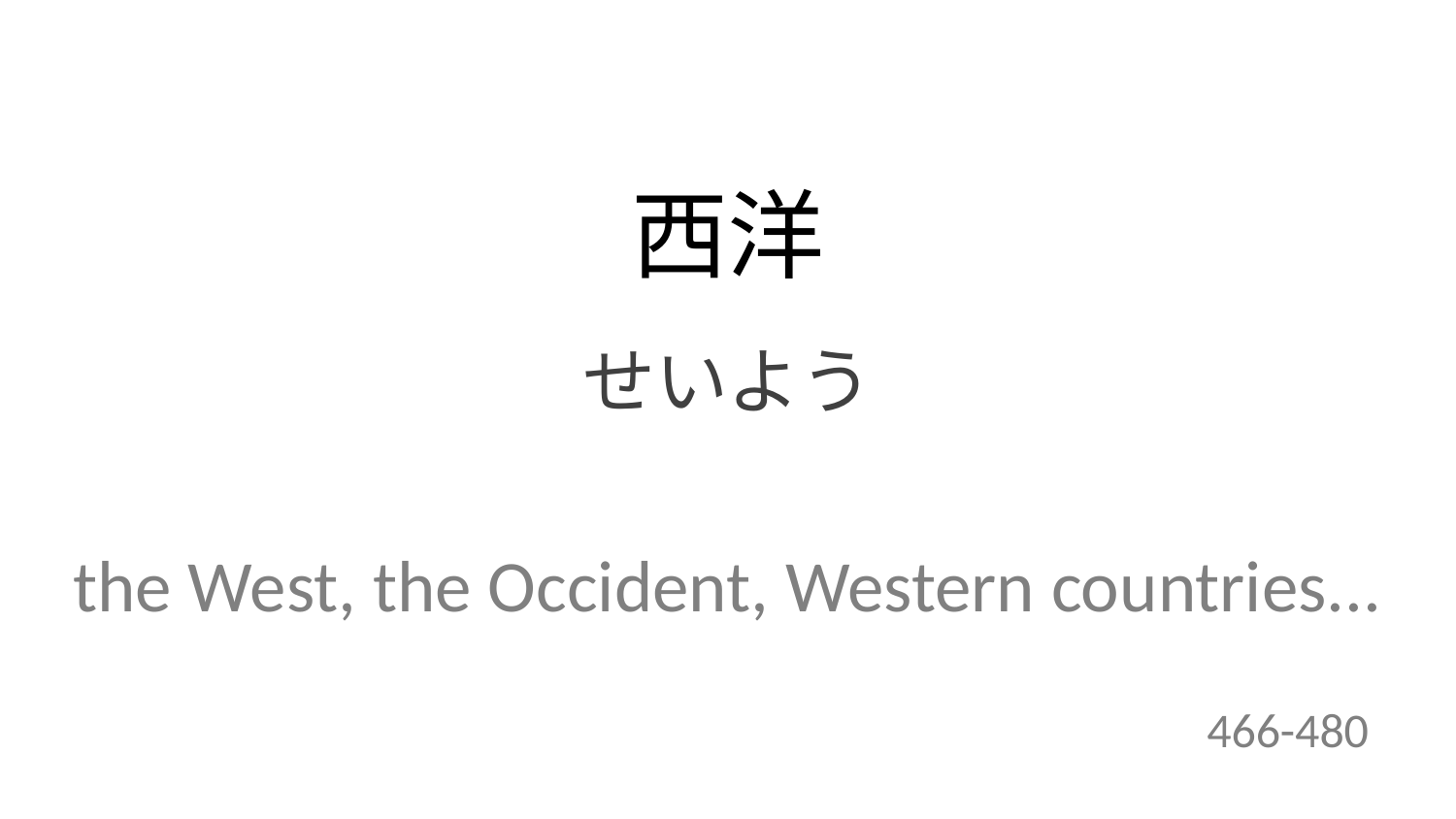

西洋

せいよう
the West, the Occident, Western countries...
466-480